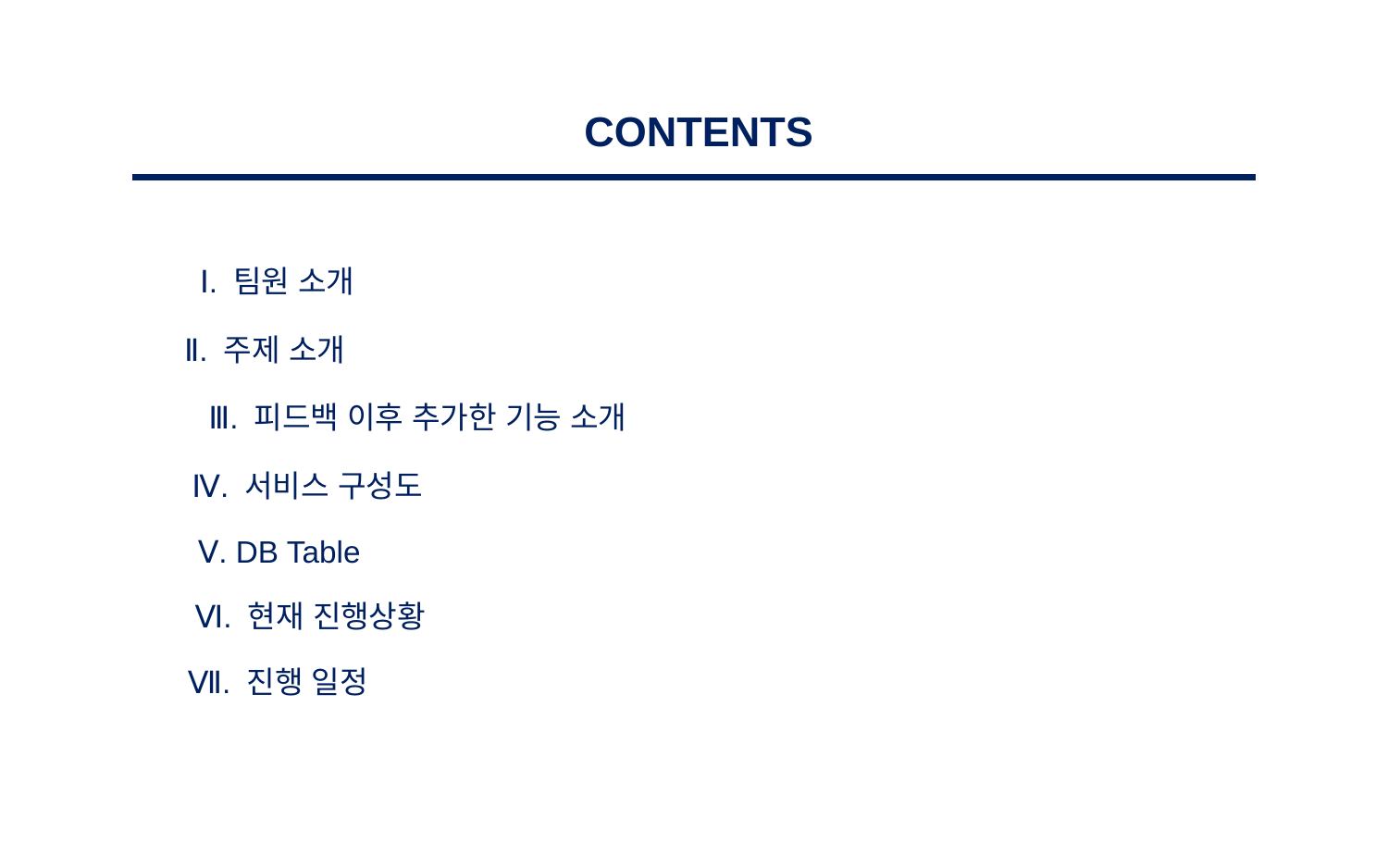

CONTENTS
Ⅰ. 팀원 소개
Ⅱ. 주제 소개
Ⅲ. 피드백 이후 추가한 기능 소개
Ⅳ. 서비스 구성도
Ⅴ. DB Table
Ⅵ. 현재 진행상황
Ⅶ. 진행 일정